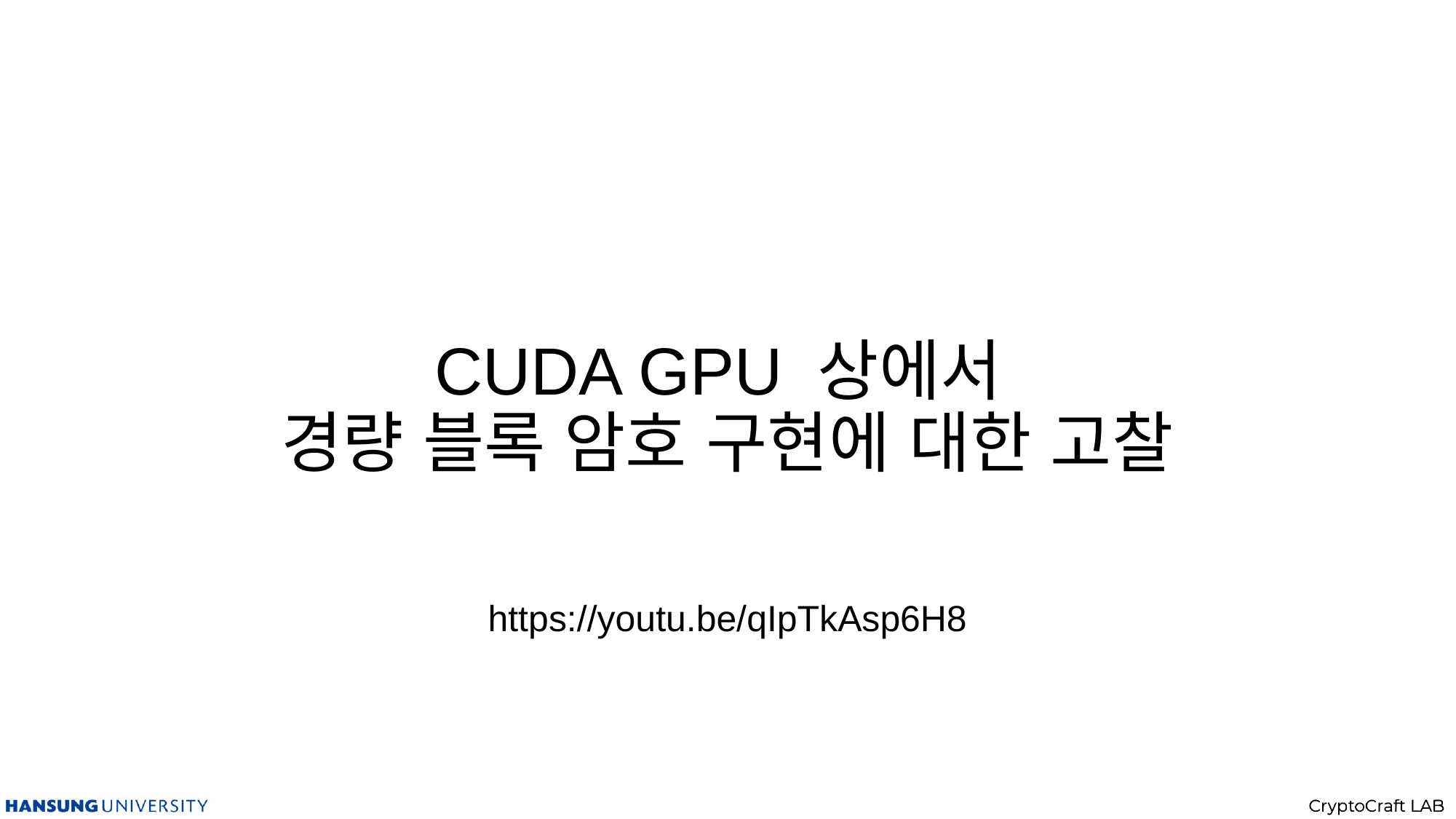

# CUDA GPU 상에서 경량 블록 암호 구현에 대한 고찰
https://youtu.be/qIpTkAsp6H8